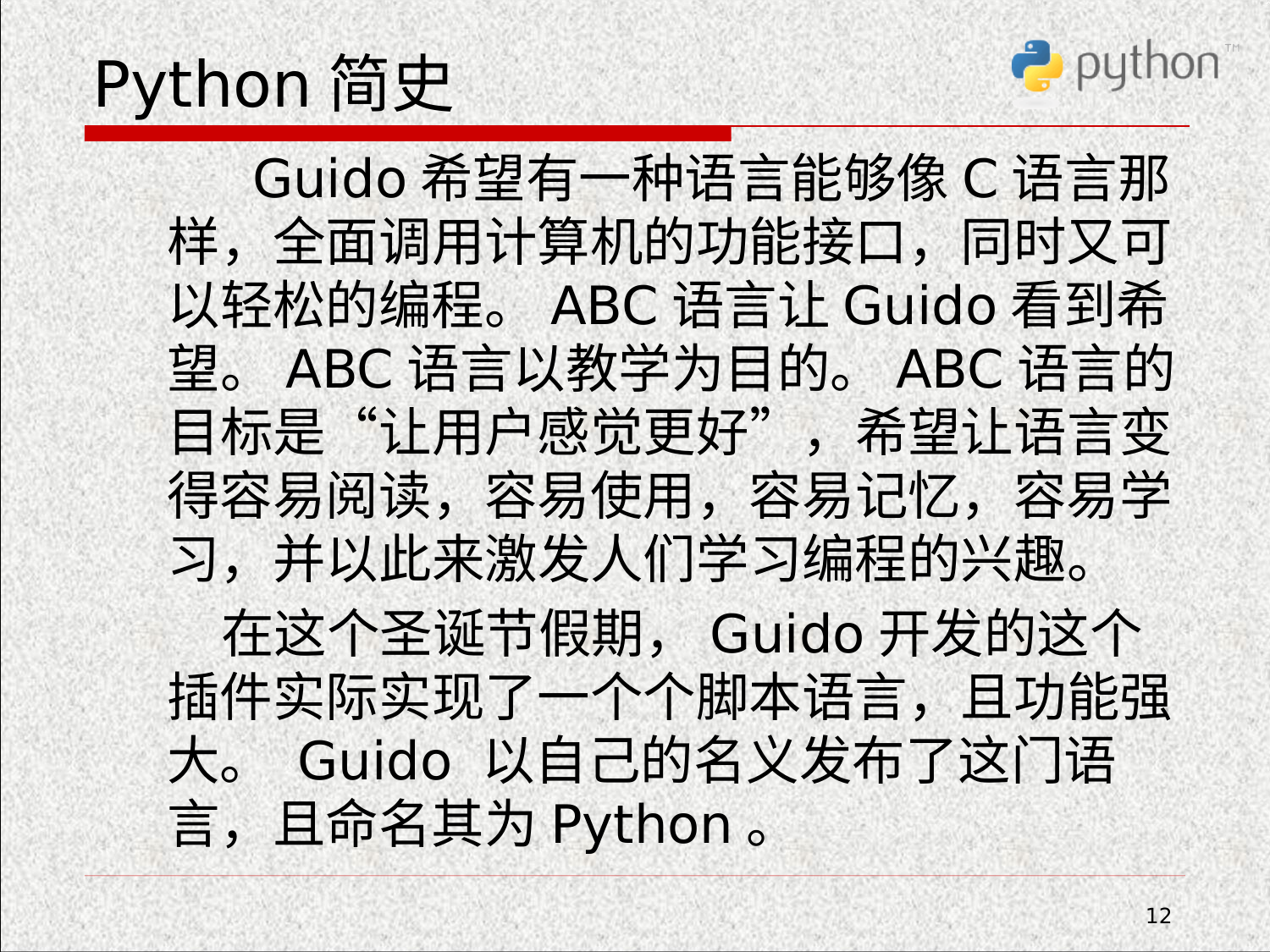

# Python简史
         Guido希望有一种语言能够像C语言那样，全面调用计算机的功能接口，同时又可以轻松的编程。ABC语言让Guido看到希望。ABC语言以教学为目的。ABC语言的目标是“让用户感觉更好”，希望让语言变得容易阅读，容易使用，容易记忆，容易学习，并以此来激发人们学习编程的兴趣。
         在这个圣诞节假期，Guido开发的这个插件实际实现了一个个脚本语言，且功能强大。 Guido 以自己的名义发布了这门语言，且命名其为Python。
12